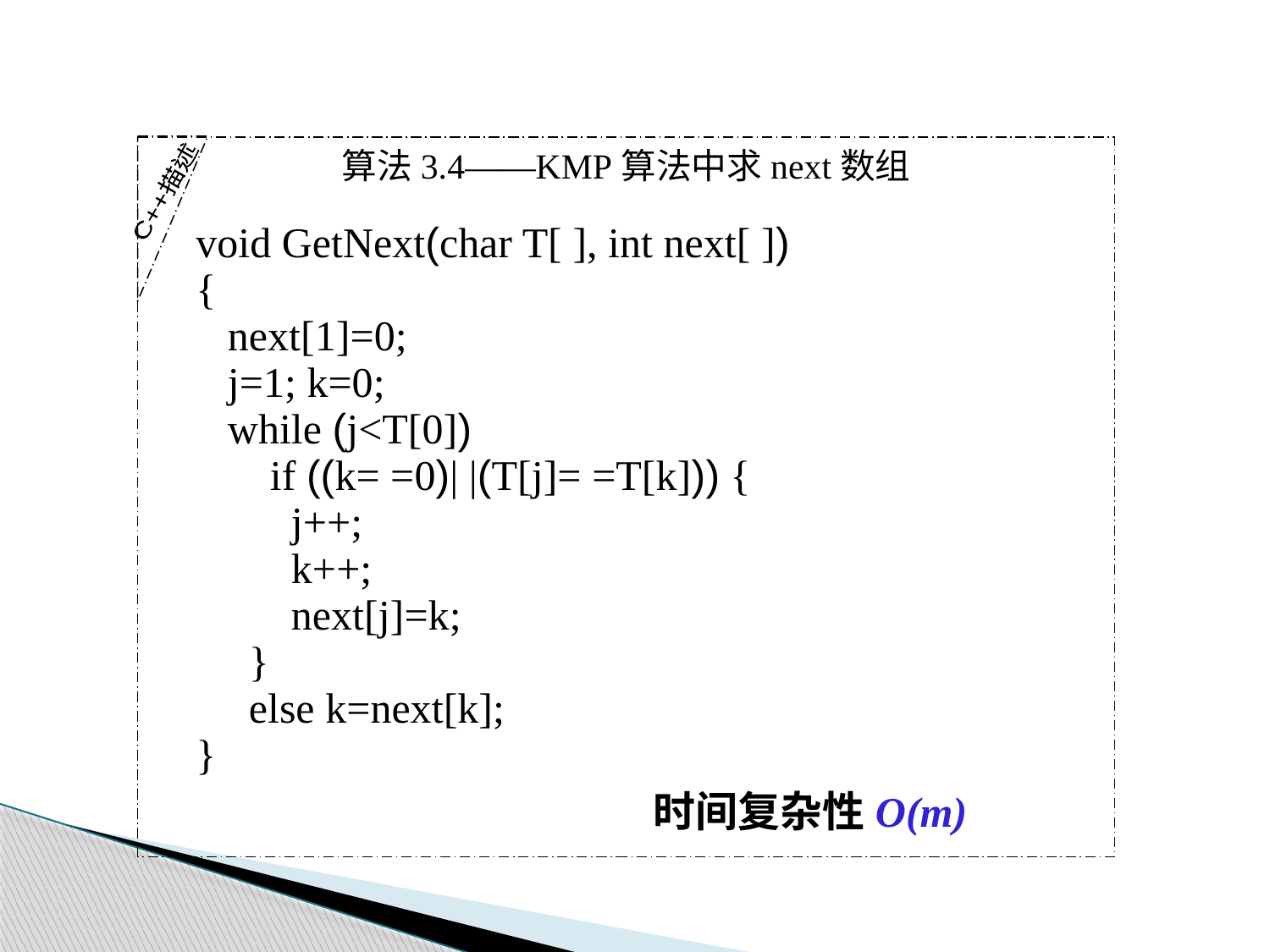

C++描述
算法3.4——KMP算法中求next数组

void GetNext(char T[ ], int next[ ])
{
   next[1]=0;
   j=1; k=0;
   while (j<T[0])
       if ((k= =0)| |(T[j]= =T[k])) {
         j++;
         k++;
         next[j]=k;
     }
     else k=next[k];
}
时间复杂性O(m)